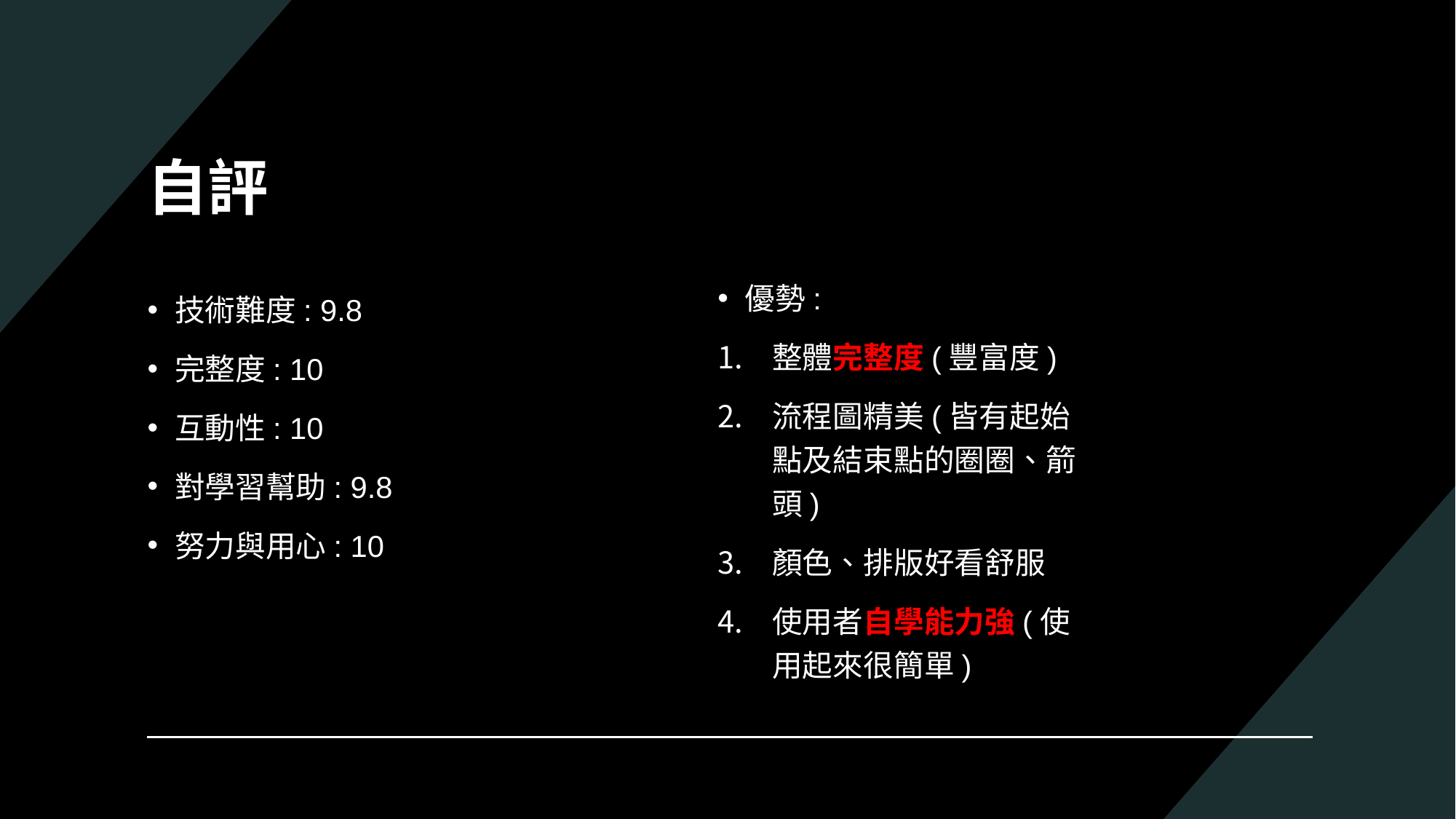

# 自評
優勢:
整體完整度(豐富度)
流程圖精美(皆有起始點及結束點的圈圈、箭頭)
顏色、排版好看舒服
使用者自學能力強(使用起來很簡單)
技術難度: 9.8
完整度: 10
互動性: 10
對學習幫助: 9.8
努力與用心: 10